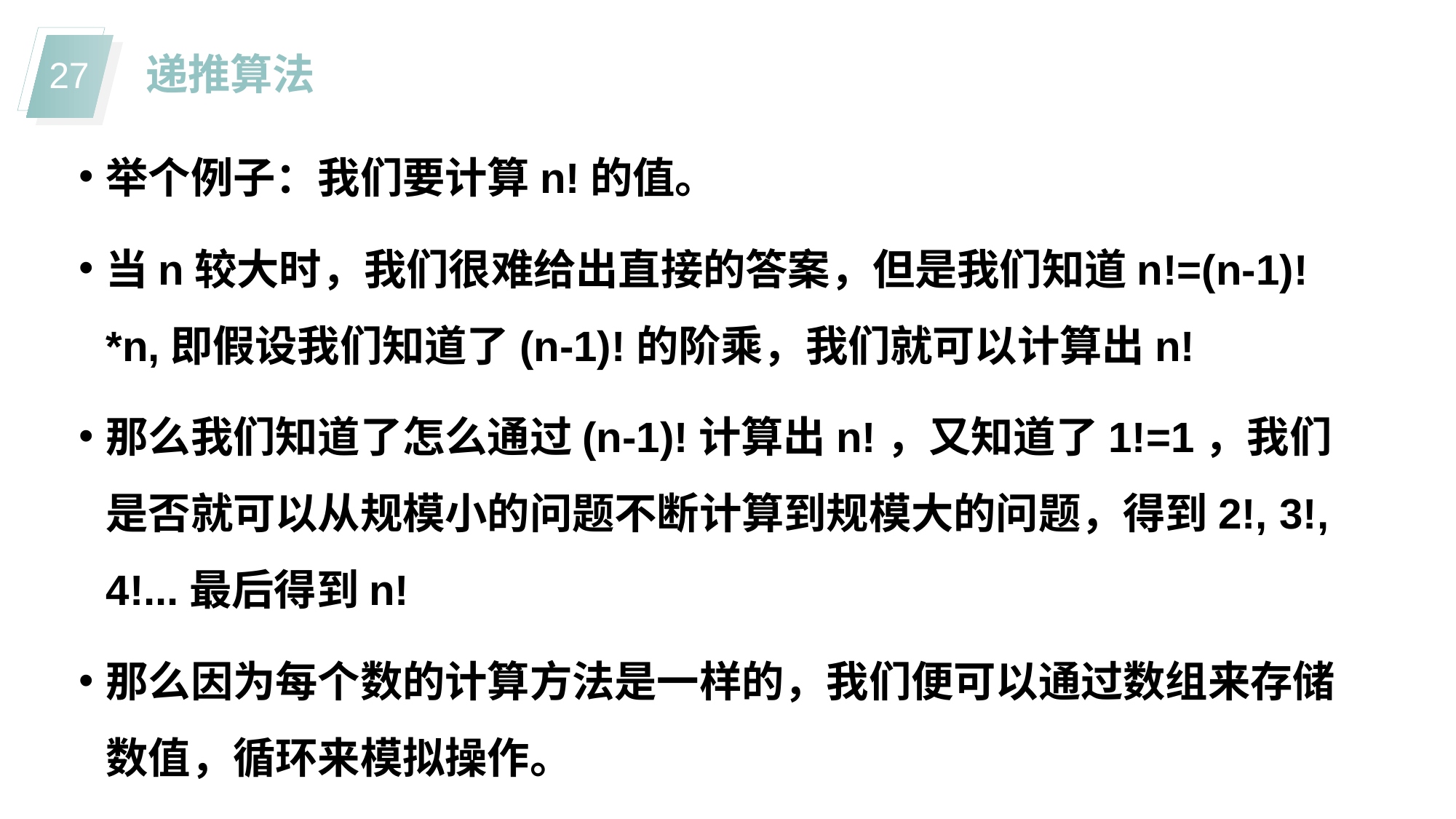

递推算法
举个例子：我们要计算n!的值。
当n较大时，我们很难给出直接的答案，但是我们知道n!=(n-1)!*n,即假设我们知道了(n-1)!的阶乘，我们就可以计算出n!
那么我们知道了怎么通过(n-1)!计算出n!，又知道了1!=1，我们是否就可以从规模小的问题不断计算到规模大的问题，得到2!, 3!, 4!...最后得到n!
那么因为每个数的计算方法是一样的，我们便可以通过数组来存储数值，循环来模拟操作。